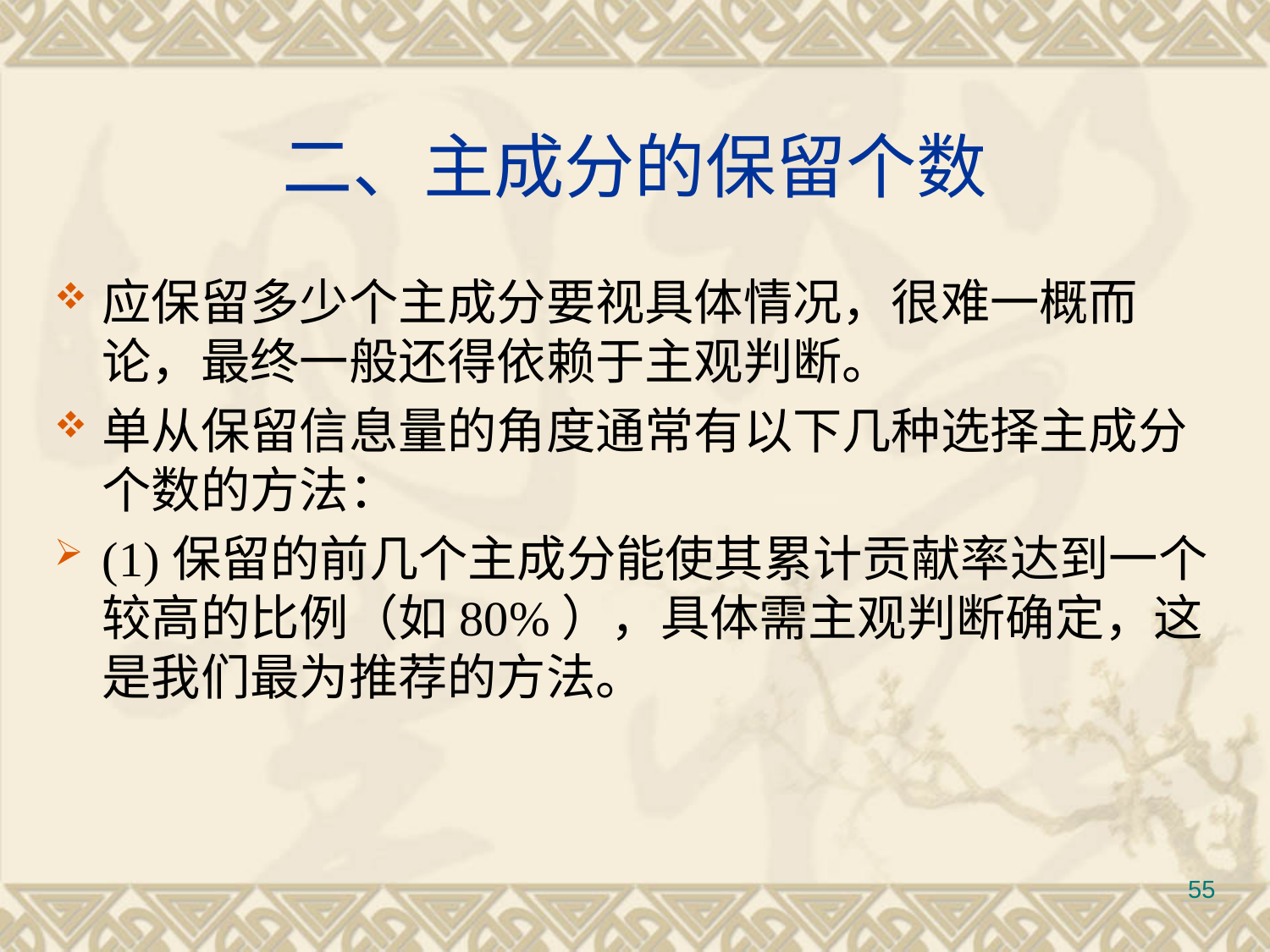

# 二、主成分的保留个数
应保留多少个主成分要视具体情况，很难一概而论，最终一般还得依赖于主观判断。
单从保留信息量的角度通常有以下几种选择主成分个数的方法：
(1)保留的前几个主成分能使其累计贡献率达到一个较高的比例（如80%），具体需主观判断确定，这是我们最为推荐的方法。
55